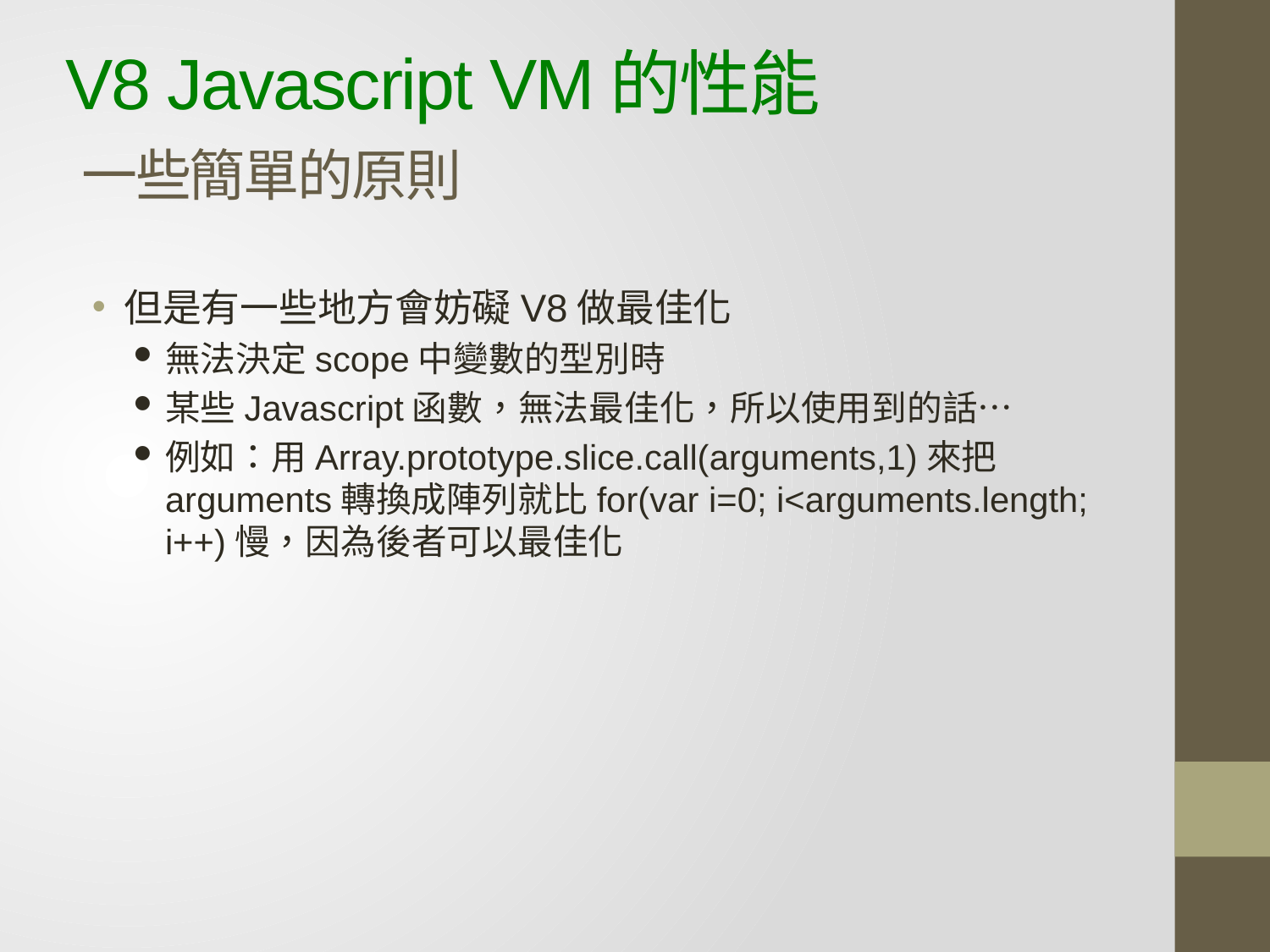

# V8 Javascript VM的性能 一些簡單的原則

但是有一些地方會妨礙V8做最佳化
無法決定scope中變數的型別時
某些Javascript函數，無法最佳化，所以使用到的話…
例如：用Array.prototype.slice.call(arguments,1)來把arguments轉換成陣列就比for(var i=0; i<arguments.length; i++)慢，因為後者可以最佳化